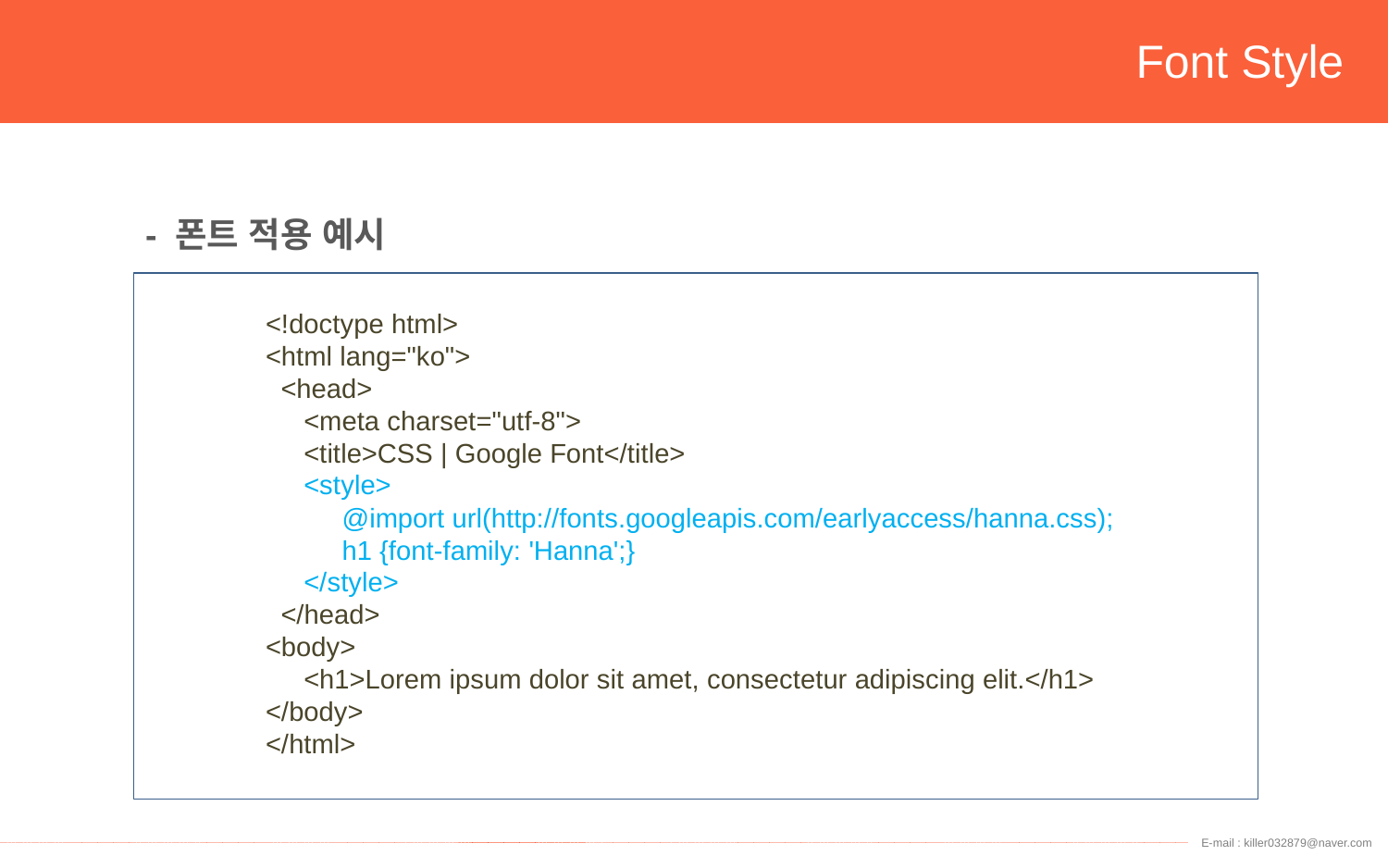

Font Style
- 폰트 적용 예시

<!doctype html>
<html lang="ko">
  <head>
     <meta charset="utf-8">
     <title>CSS | Google Font</title>
     <style>
          @import url(http://fonts.googleapis.com/earlyaccess/hanna.css);
          h1 {font-family: 'Hanna';}
     </style>
  </head>
<body>
     <h1>Lorem ipsum dolor sit amet, consectetur adipiscing elit.</h1>
</body>
</html>